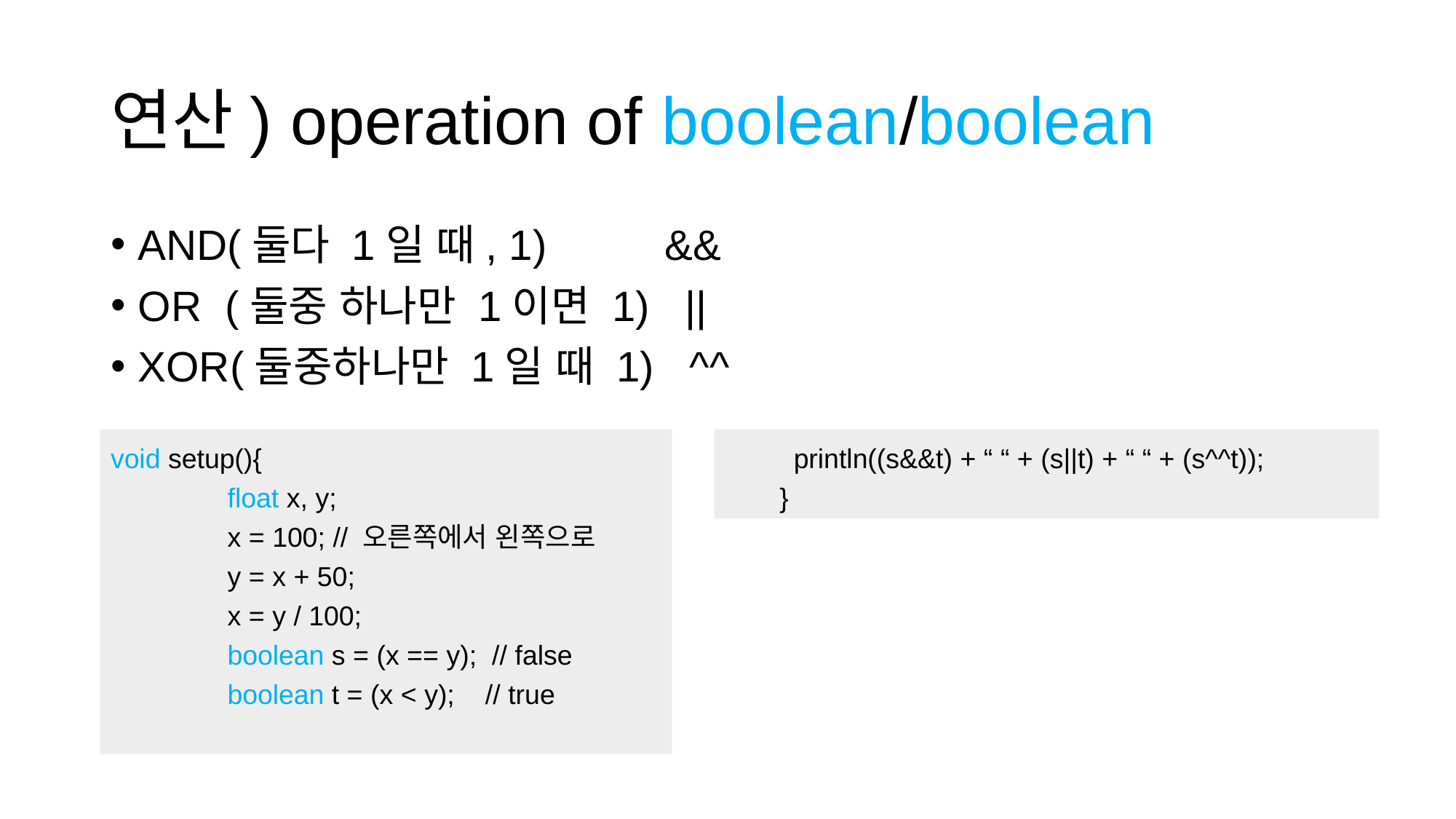

# 연산) operation of boolean/boolean
AND(둘다 1일 때, 1)          &&
OR  (둘중 하나만 1이면 1)   ||
XOR(둘중하나만 1일 때 1)   ^^
void setup(){
 float x, y;
 x = 100; // 오른쪽에서 왼쪽으로
 y = x + 50;
 x = y / 100;
 boolean s = (x == y);  // false
 boolean t = (x < y);    // true

         println((s&&t) + “ “ + (s||t) + “ “ + (s^^t));
}